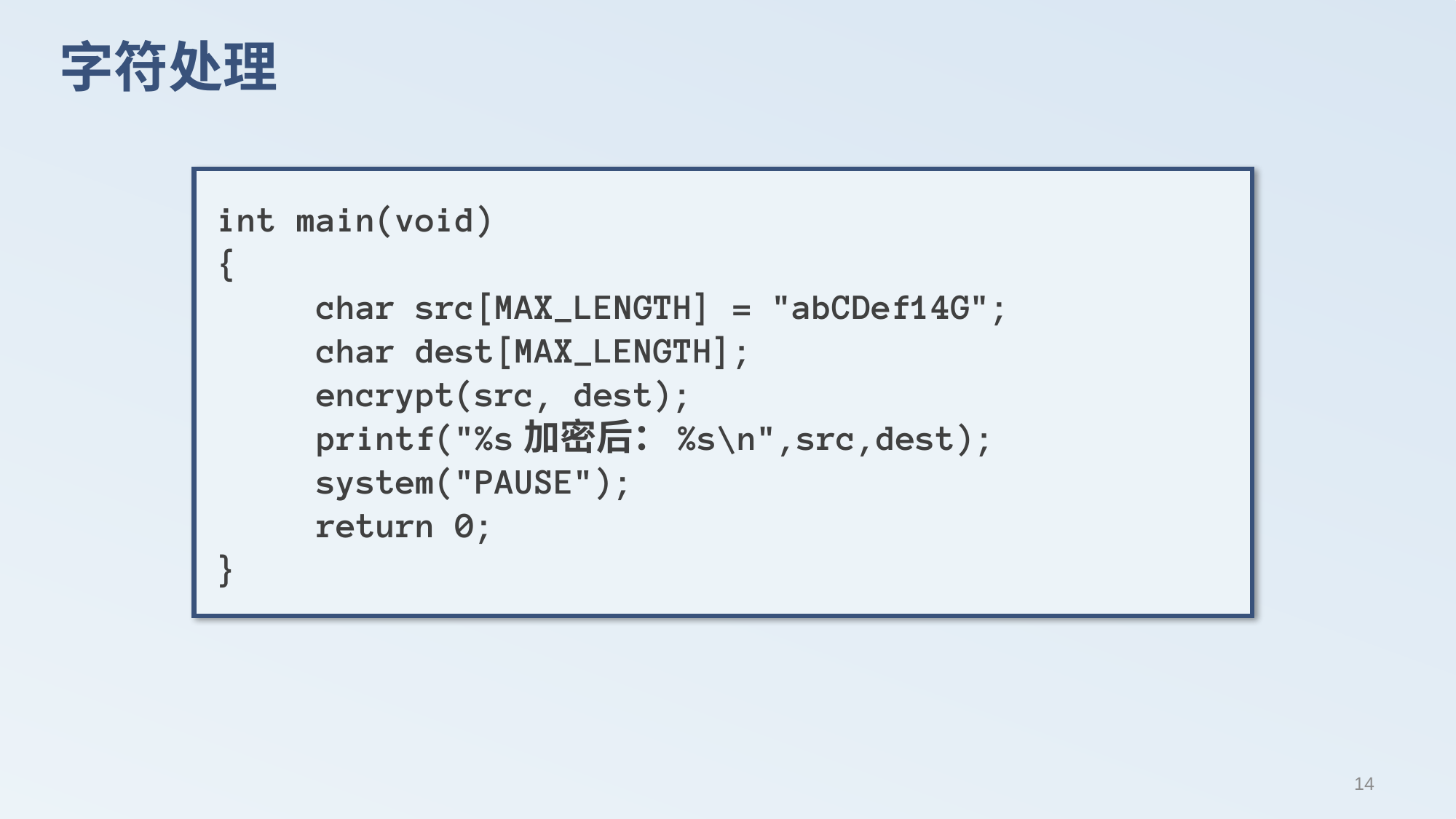

# 字符处理
int main(void)
{
     char src[MAX_LENGTH] = "abCDef14G";
     char dest[MAX_LENGTH];
     encrypt(src, dest);
     printf("%s加密后：%s\n",src,dest);
     system("PAUSE");
     return 0;
}